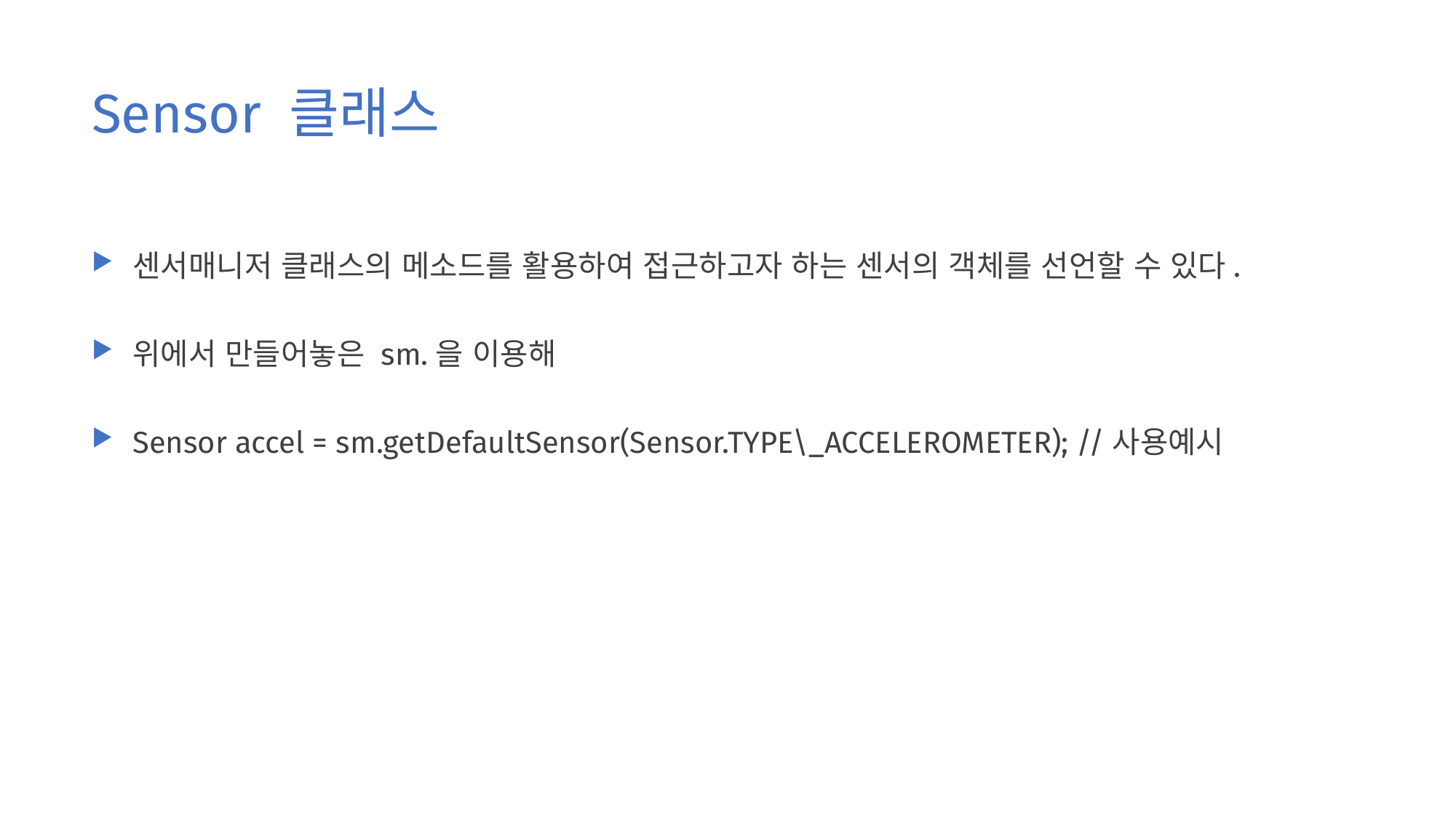

# Sensor 클래스
센서매니저 클래스의 메소드를 활용하여 접근하고자 하는 센서의 객체를 선언할 수 있다.
위에서 만들어놓은 sm.을 이용해
Sensor accel = sm.getDefaultSensor(Sensor.TYPE\_ACCELEROMETER); //사용예시